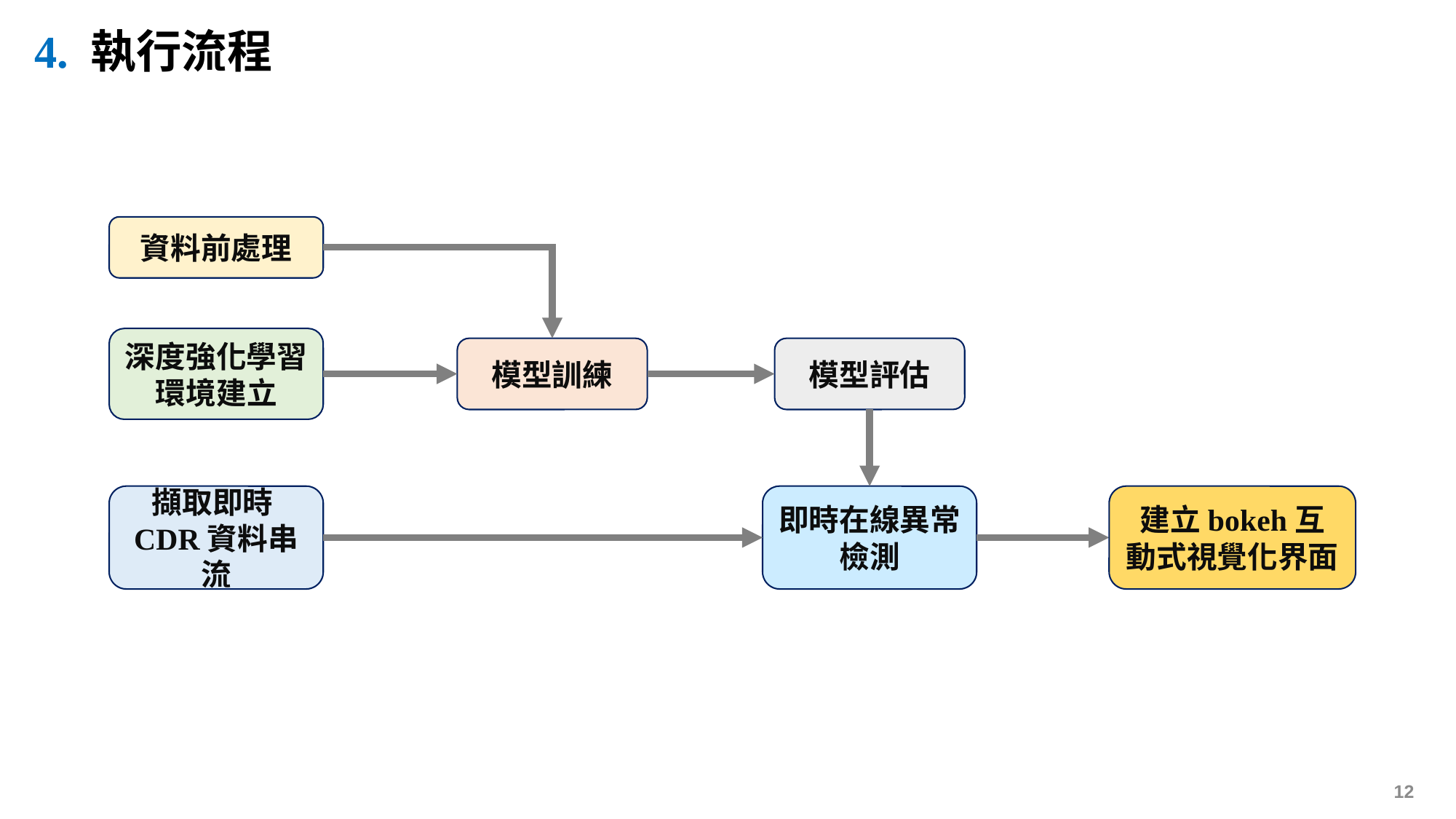

# 4. 執行流程
資料前處理
深度強化學習環境建立
模型訓練
模型評估
擷取即時CDR資料串流
即時在線異常檢測
建立bokeh互動式視覺化界面
12